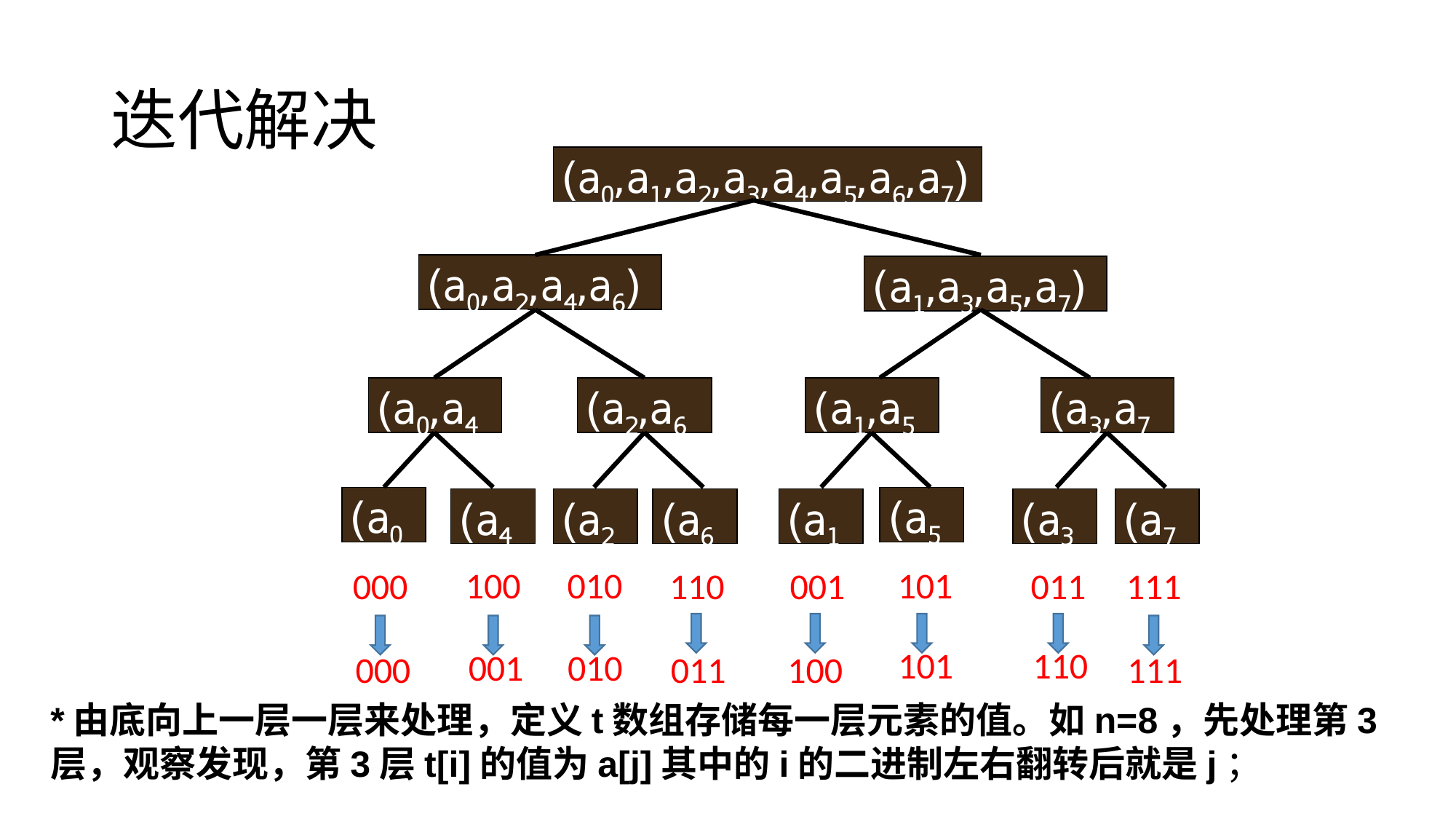

# 迭代解决
(a0,a1,a2,a3,a4,a5,a6,a7)

(a0,a2,a4,a6)

(a1,a3,a5,a7)

(a0,a4)
(a2,a6)
(a1,a5)
(a3,a7)

(a0)
(a5)

(a4)
(a2)
(a6)
(a1)

(a3)
(a7)

100
010
101
000
110
001
011
111

101
110
001
010
000
011
100
111
*由底向上一层一层来处理，定义t数组存储每一层元素的值。如n=8，先处理第3层，观察发现，第3层t[i]的值为a[j]其中的i的二进制左右翻转后就是j；